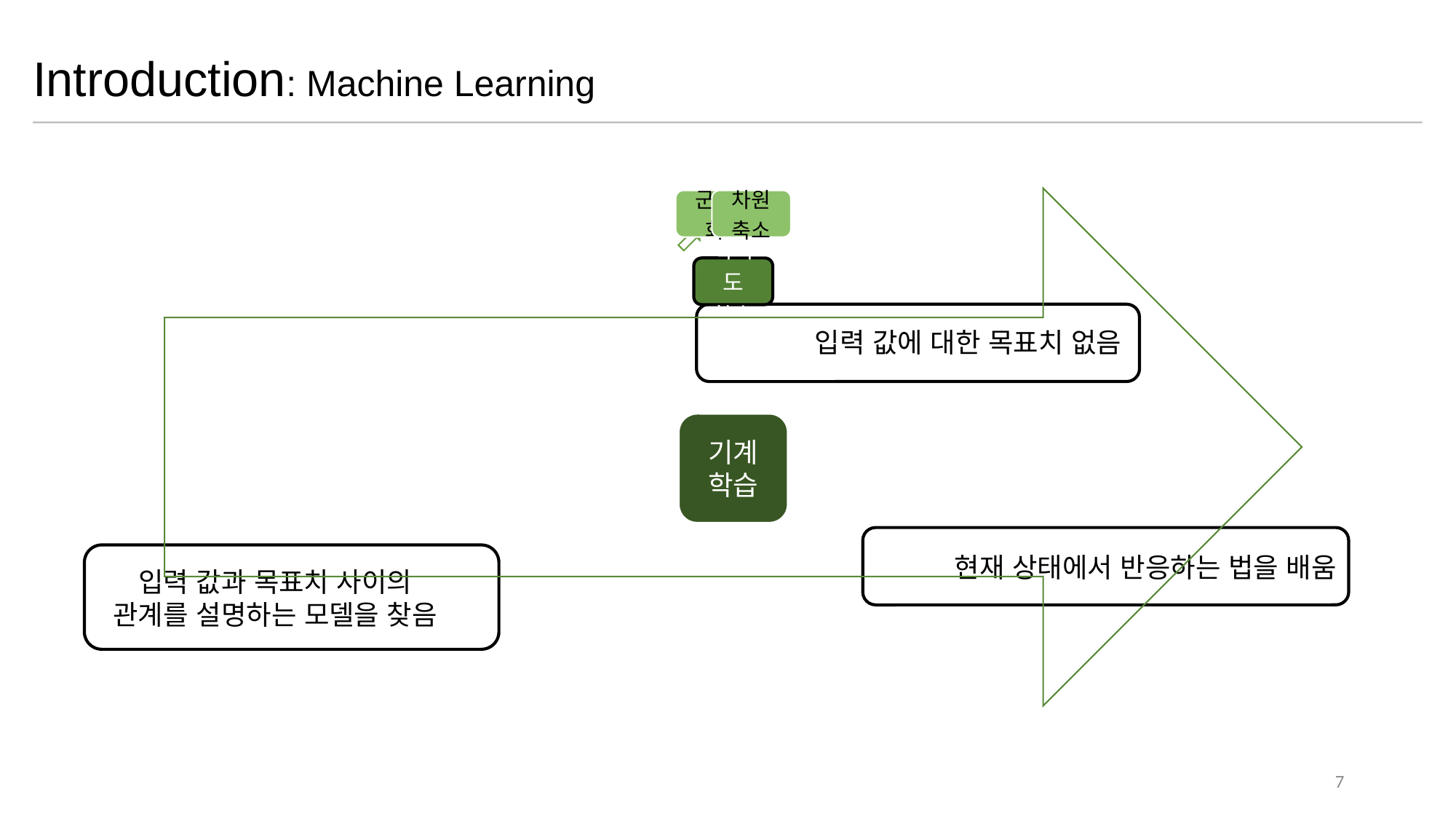

Introduction: Machine Learning

기계학습
비지도 학습
지도학습

입력 값에 대한 목표치 없음

현재 상태에서 반응하는 법을 배움
입력 값과 목표치 사이의
관계를 설명하는 모델을 찾음
7